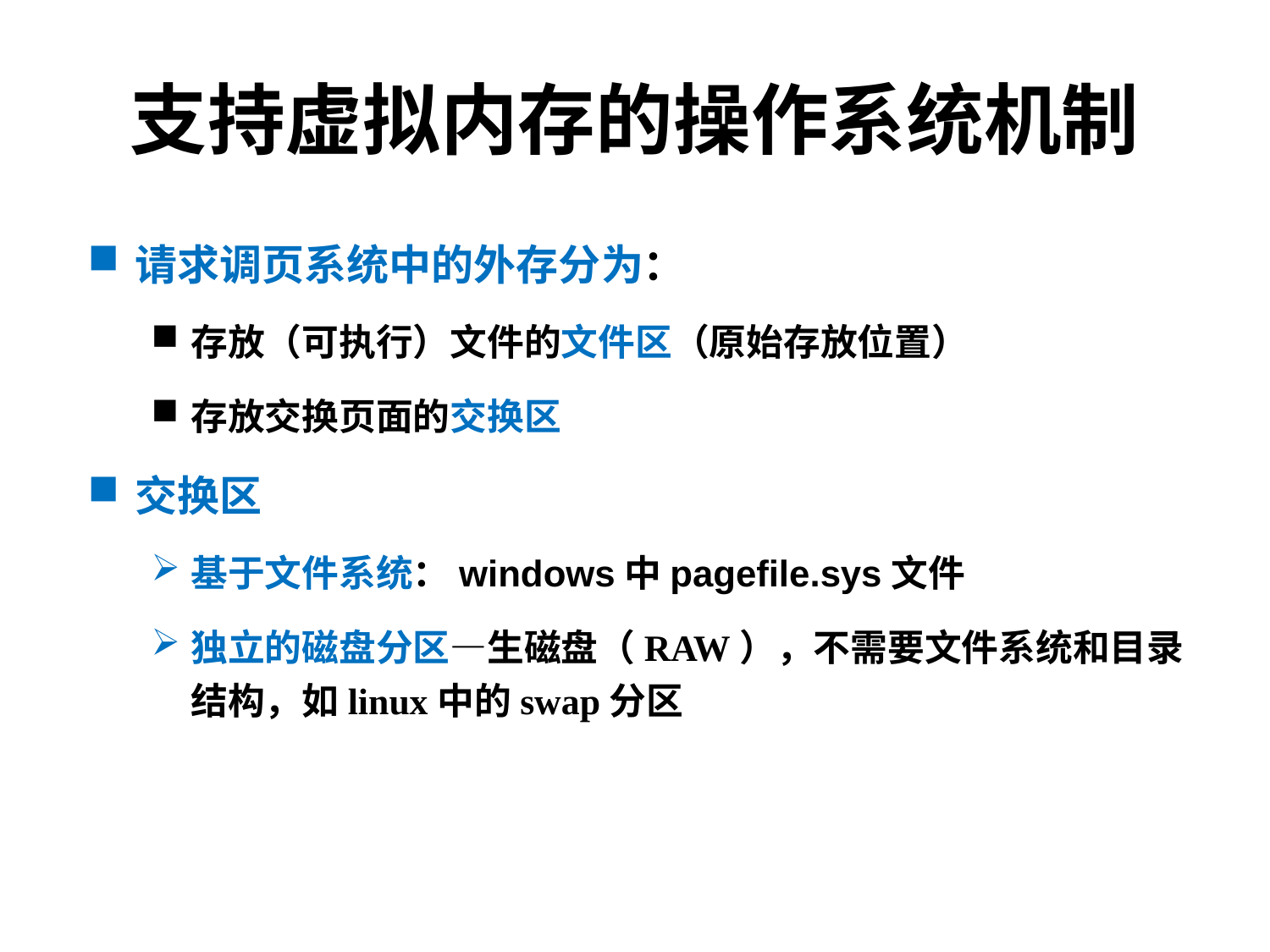

# 支持虚拟内存的操作系统机制
请求调页系统中的外存分为：
存放（可执行）文件的文件区（原始存放位置）
存放交换页面的交换区
交换区
基于文件系统：windows中pagefile.sys文件
独立的磁盘分区—生磁盘（RAW），不需要文件系统和目录结构，如linux中的swap分区